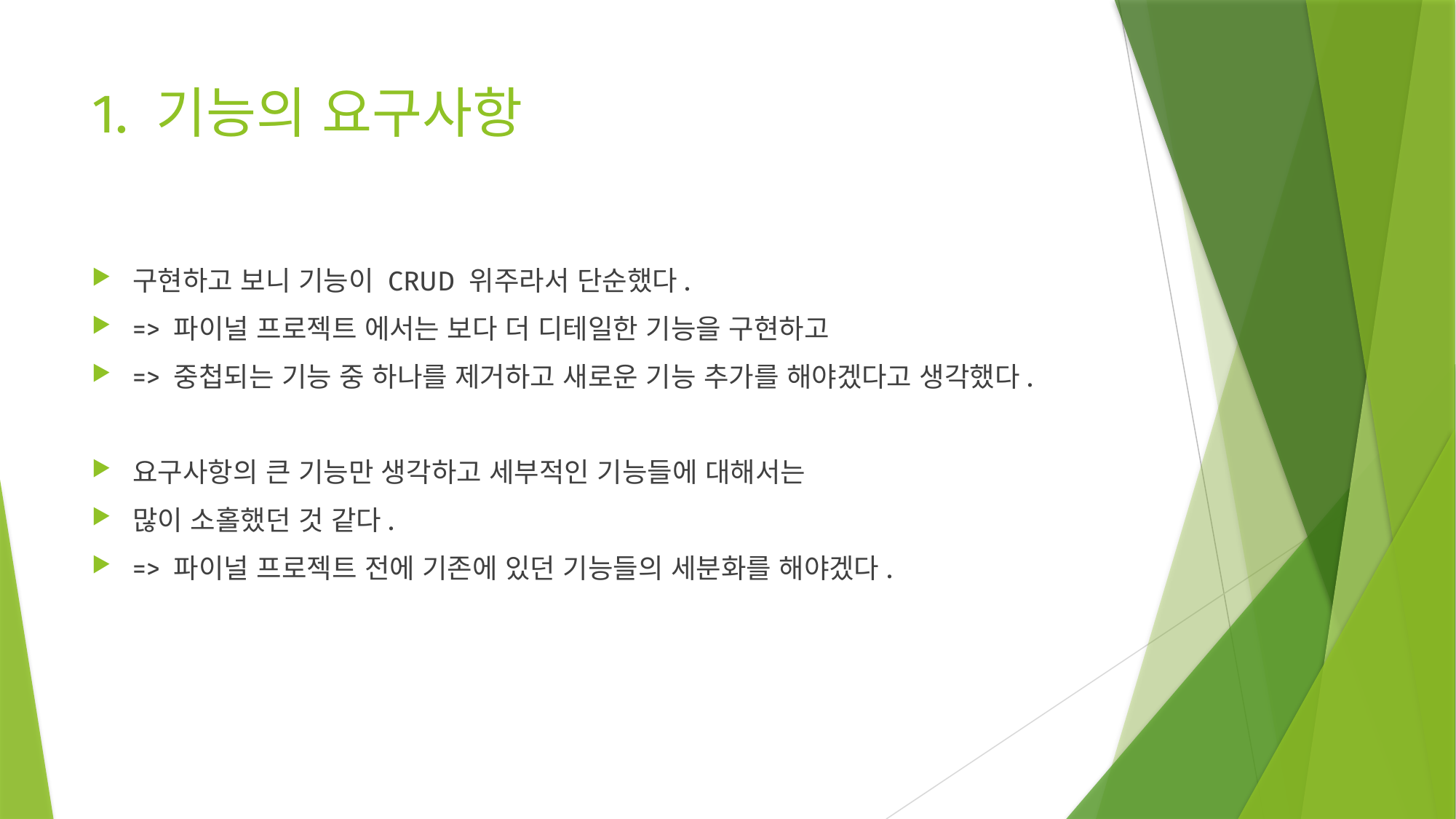

# 1. 기능의 요구사항
구현하고 보니 기능이 CRUD 위주라서 단순했다.
=> 파이널 프로젝트 에서는 보다 더 디테일한 기능을 구현하고
=> 중첩되는 기능 중 하나를 제거하고 새로운 기능 추가를 해야겠다고 생각했다.

요구사항의 큰 기능만 생각하고 세부적인 기능들에 대해서는
많이 소홀했던 것 같다.
=> 파이널 프로젝트 전에 기존에 있던 기능들의 세분화를 해야겠다.